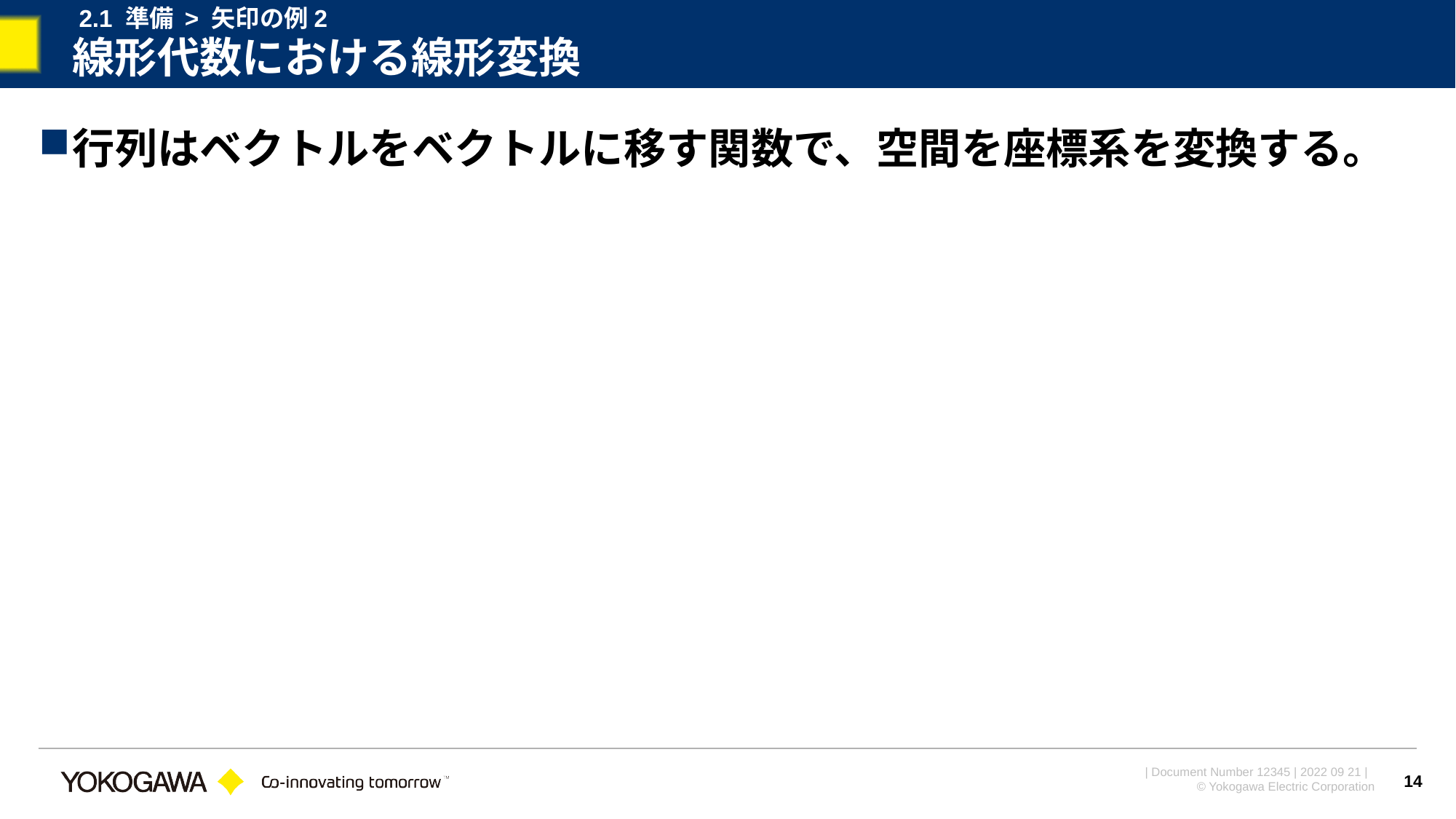

2.1 準備 > 矢印の例2
# 線形代数における線形変換
行列はベクトルをベクトルに移す関数で、空間を座標系を変換する。
14